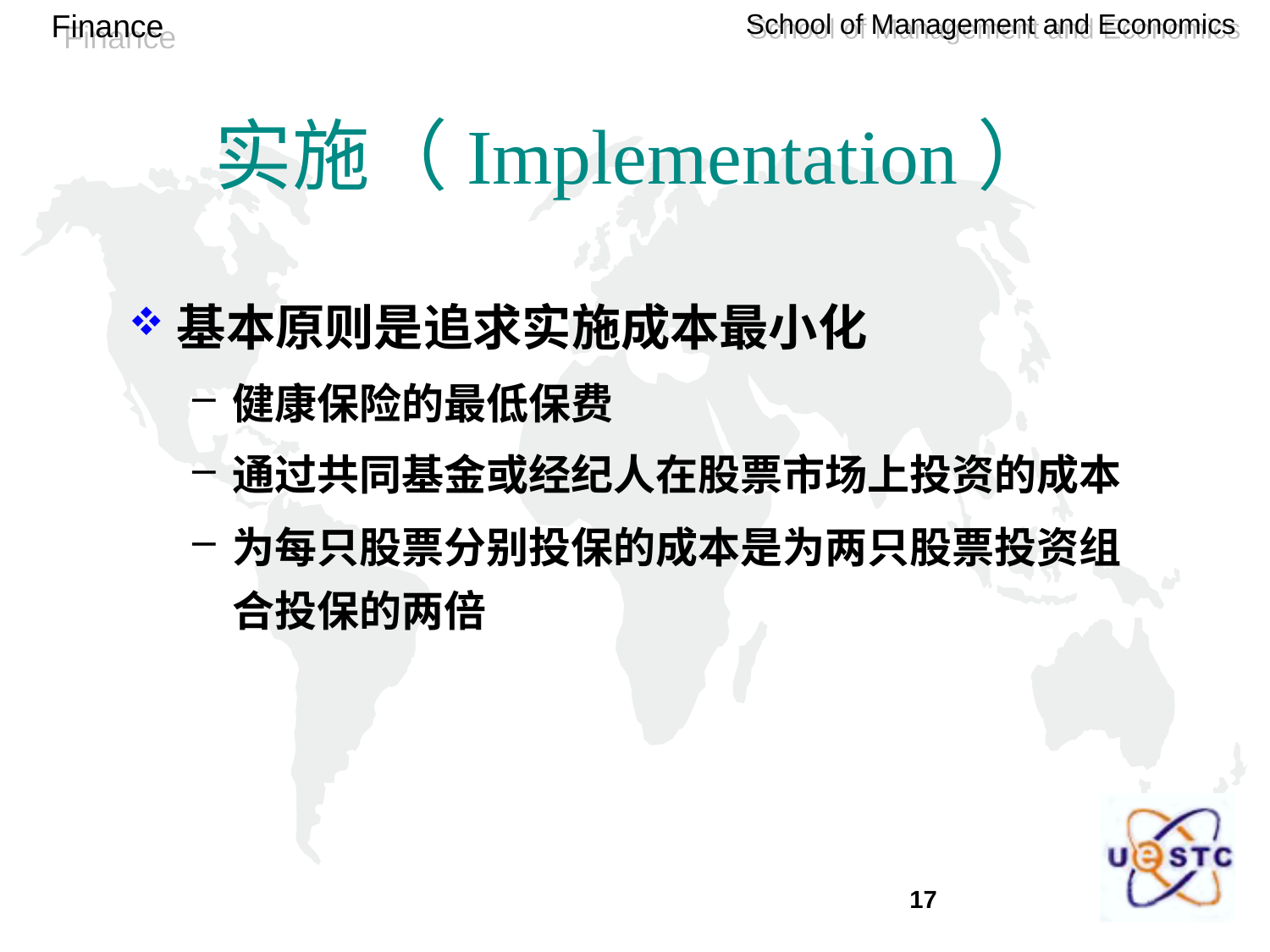

# 实施（Implementation）
基本原则是追求实施成本最小化
健康保险的最低保费
通过共同基金或经纪人在股票市场上投资的成本
为每只股票分别投保的成本是为两只股票投资组合投保的两倍